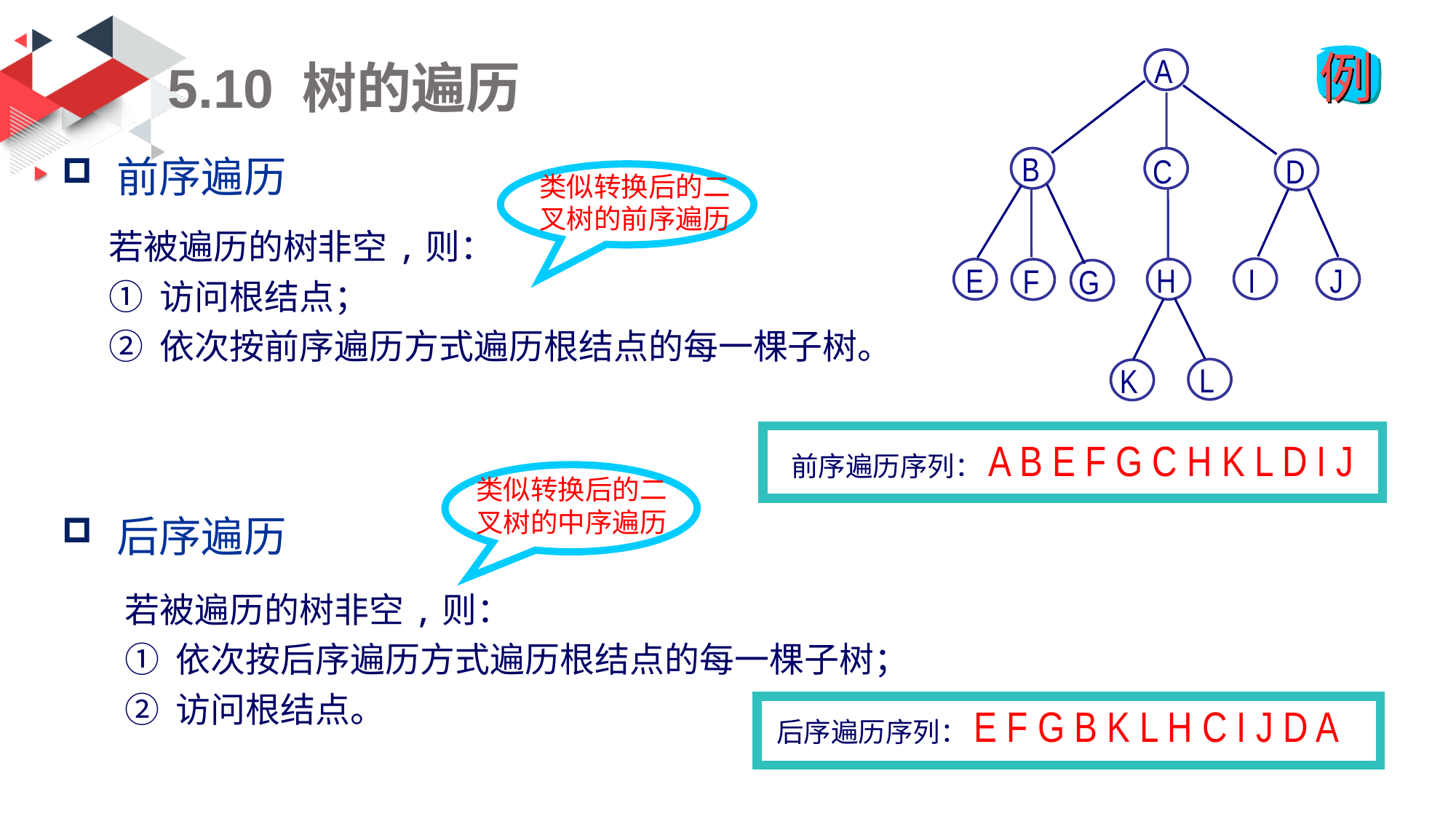

例
A

B
C
D

E
H
J
I
F
G

L
K

# 5.10 树的遍历
前序遍历

类似转换后的二
叉树的前序遍历
若被遍历的树非空,则：
① 访问根结点；
② 依次按前序遍历方式遍历根结点的每一棵子树。

前序遍历序列：A B E F G C H K L D I J

类似转换后的二
叉树的中序遍历
后序遍历
若被遍历的树非空,则：
① 依次按后序遍历方式遍历根结点的每一棵子树；
② 访问根结点。
后序遍历序列：E F G B K L H C I J D A